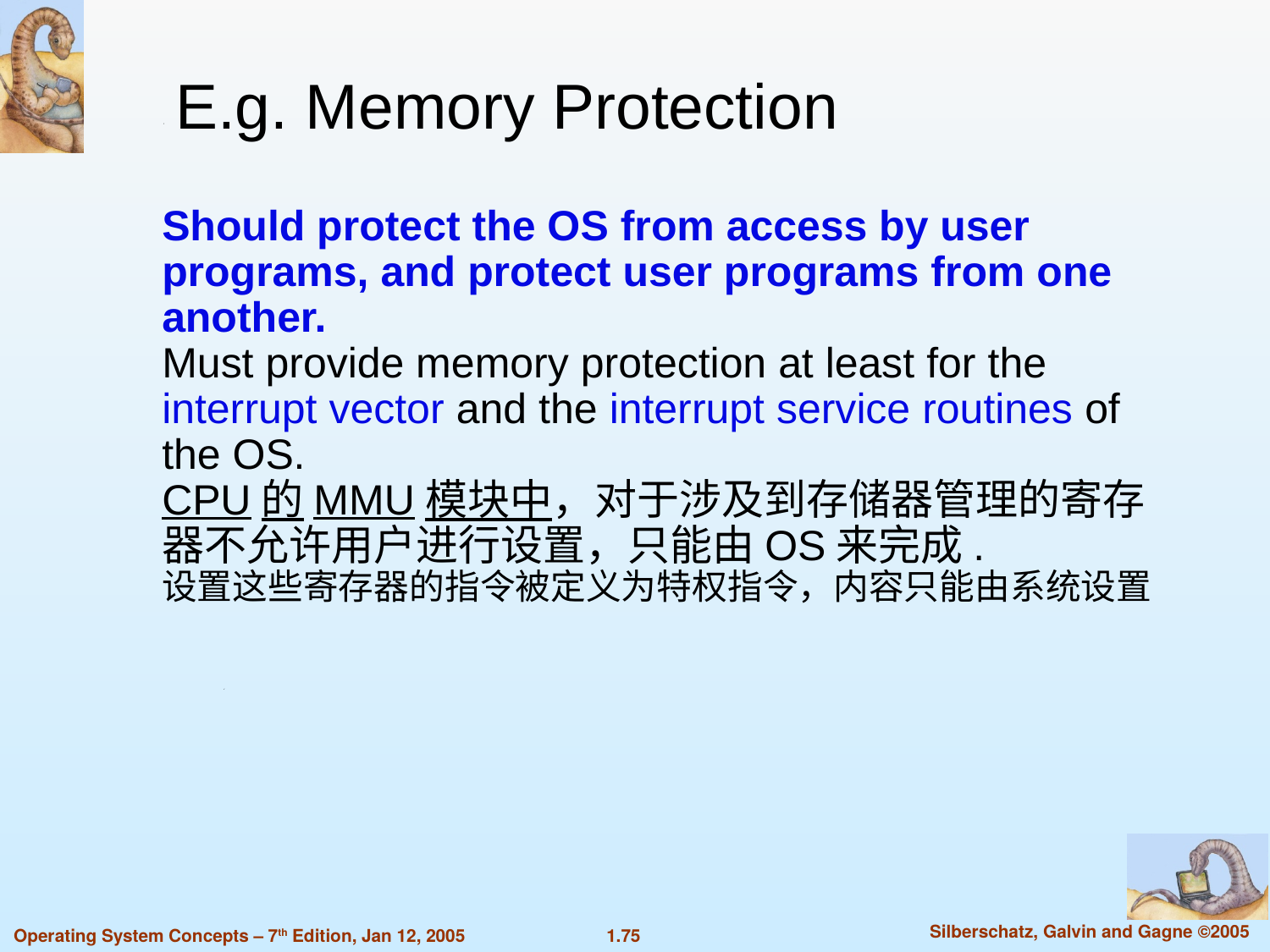

E.g. Memory Protection
Should protect the OS from access by user programs, and protect user programs from one another.
Must provide memory protection at least for the interrupt vector and the interrupt service routines of the OS.
CPU的MMU模块中，对于涉及到存储器管理的寄存器不允许用户进行设置，只能由OS来完成.
设置这些寄存器的指令被定义为特权指令，内容只能由系统设置